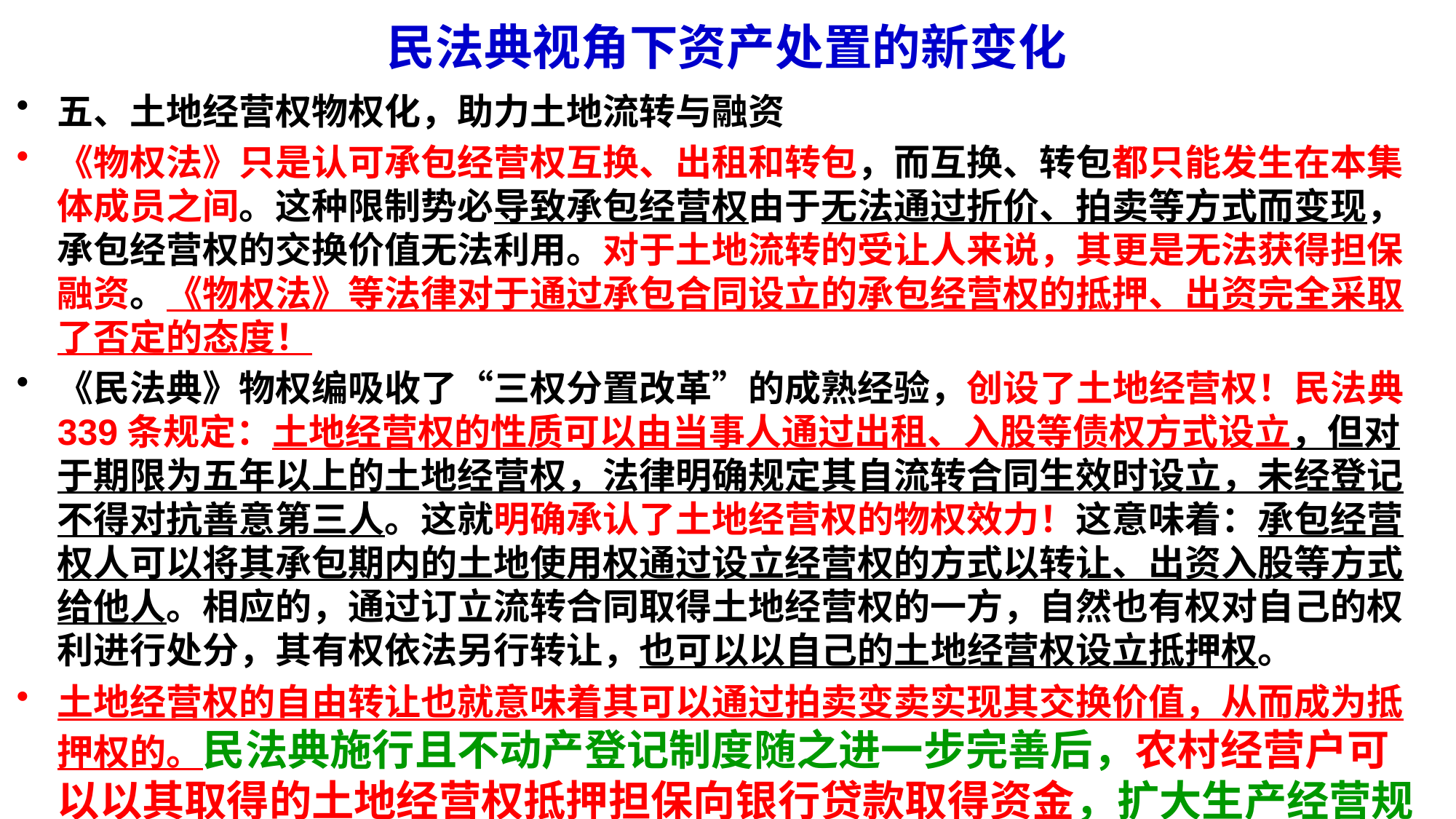

# 民法典视角下资产处置的新变化
五、土地经营权物权化，助力土地流转与融资
《物权法》只是认可承包经营权互换、出租和转包，而互换、转包都只能发生在本集体成员之间。这种限制势必导致承包经营权由于无法通过折价、拍卖等方式而变现，承包经营权的交换价值无法利用。对于土地流转的受让人来说，其更是无法获得担保融资。《物权法》等法律对于通过承包合同设立的承包经营权的抵押、出资完全采取了否定的态度！
《民法典》物权编吸收了“三权分置改革”的成熟经验，创设了土地经营权！民法典339条规定：土地经营权的性质可以由当事人通过出租、入股等债权方式设立，但对于期限为五年以上的土地经营权，法律明确规定其自流转合同生效时设立，未经登记不得对抗善意第三人。这就明确承认了土地经营权的物权效力！这意味着：承包经营权人可以将其承包期内的土地使用权通过设立经营权的方式以转让、出资入股等方式给他人。相应的，通过订立流转合同取得土地经营权的一方，自然也有权对自己的权利进行处分，其有权依法另行转让，也可以以自己的土地经营权设立抵押权。
土地经营权的自由转让也就意味着其可以通过拍卖变卖实现其交换价值，从而成为抵押权的。民法典施行且不动产登记制度随之进一步完善后，农村经营户可以以其取得的土地经营权抵押担保向银行贷款取得资金，扩大生产经营规模。